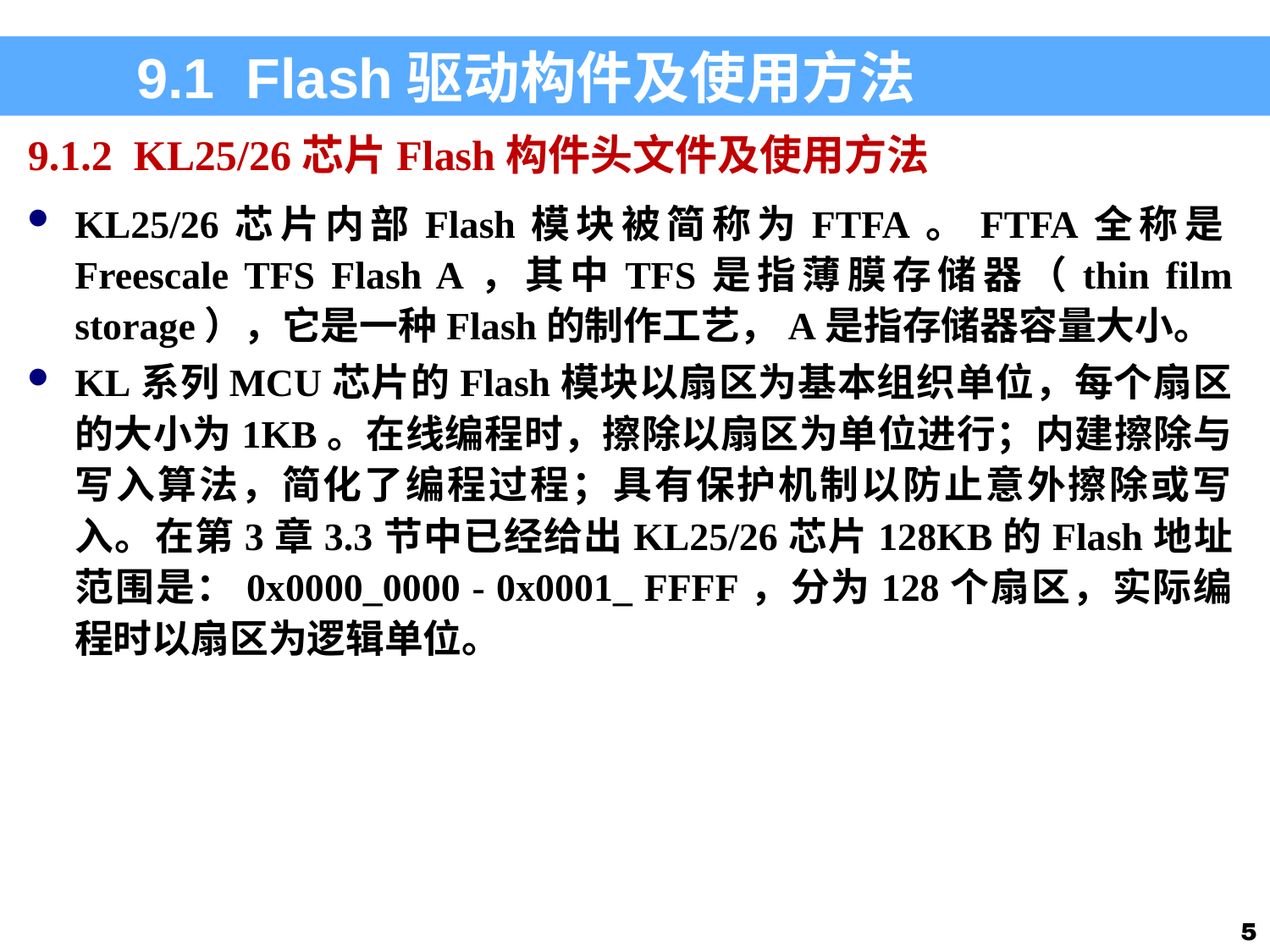

9.1  Flash驱动构件及使用方法
9.1.2  KL25/26芯片Flash构件头文件及使用方法
KL25/26芯片内部Flash模块被简称为FTFA。FTFA全称是Freescale TFS Flash A，其中TFS是指薄膜存储器（thin film storage），它是一种Flash的制作工艺，A是指存储器容量大小。
KL系列MCU芯片的Flash模块以扇区为基本组织单位，每个扇区的大小为1KB。在线编程时，擦除以扇区为单位进行；内建擦除与写入算法，简化了编程过程；具有保护机制以防止意外擦除或写入。在第3章3.3节中已经给出KL25/26芯片128KB的Flash地址范围是：0x0000_0000 - 0x0001_ FFFF，分为128个扇区，实际编程时以扇区为逻辑单位。
5